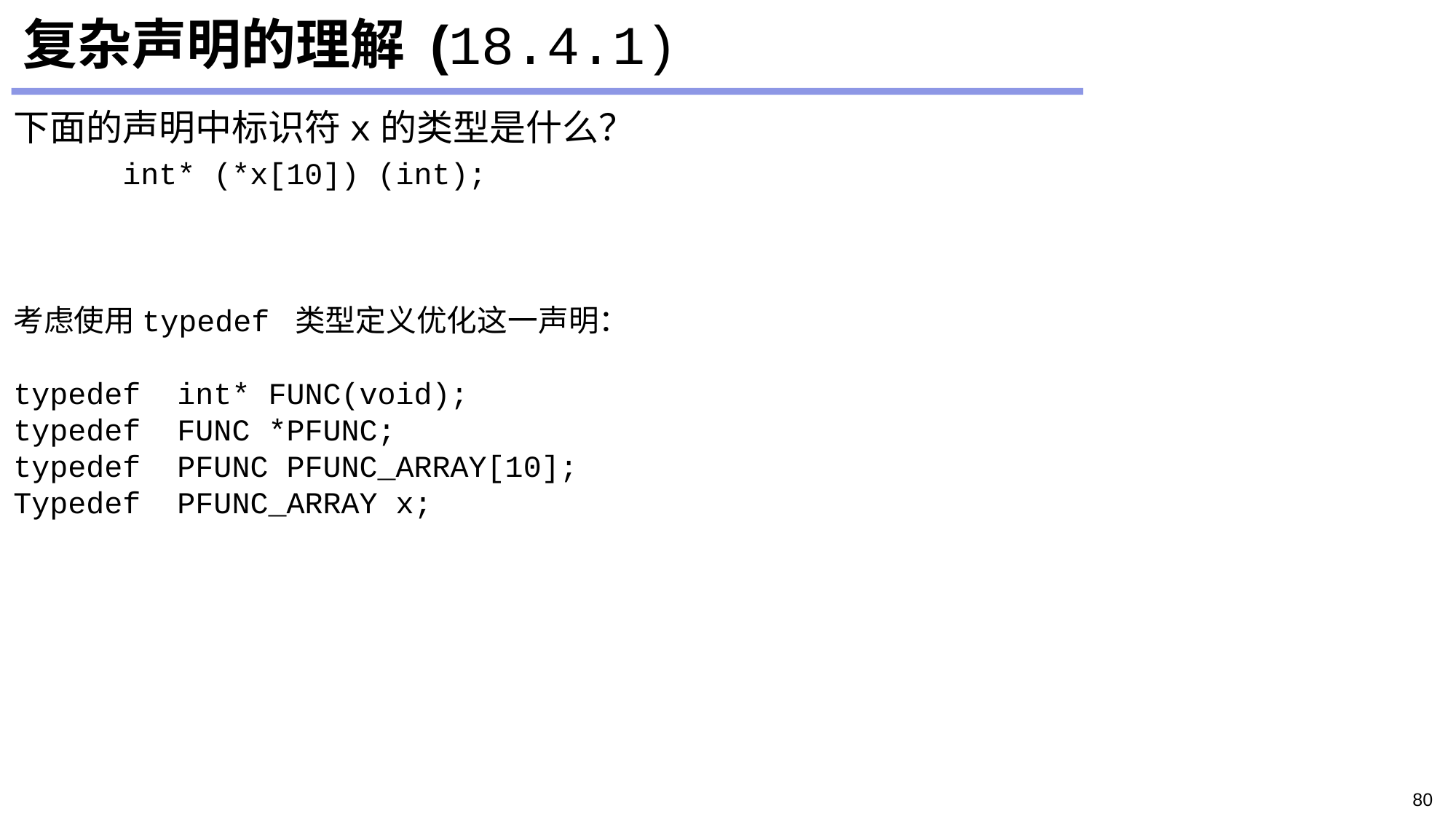

# 复杂声明的理解 (18.4.1)
下面的声明中标识符x的类型是什么？
	int* (*x[10]) (int);

考虑使用typedef 类型定义优化这一声明：

typedef  int* FUNC(void);
typedef  FUNC *PFUNC;
typedef  PFUNC PFUNC_ARRAY[10];
Typedef  PFUNC_ARRAY x;

80